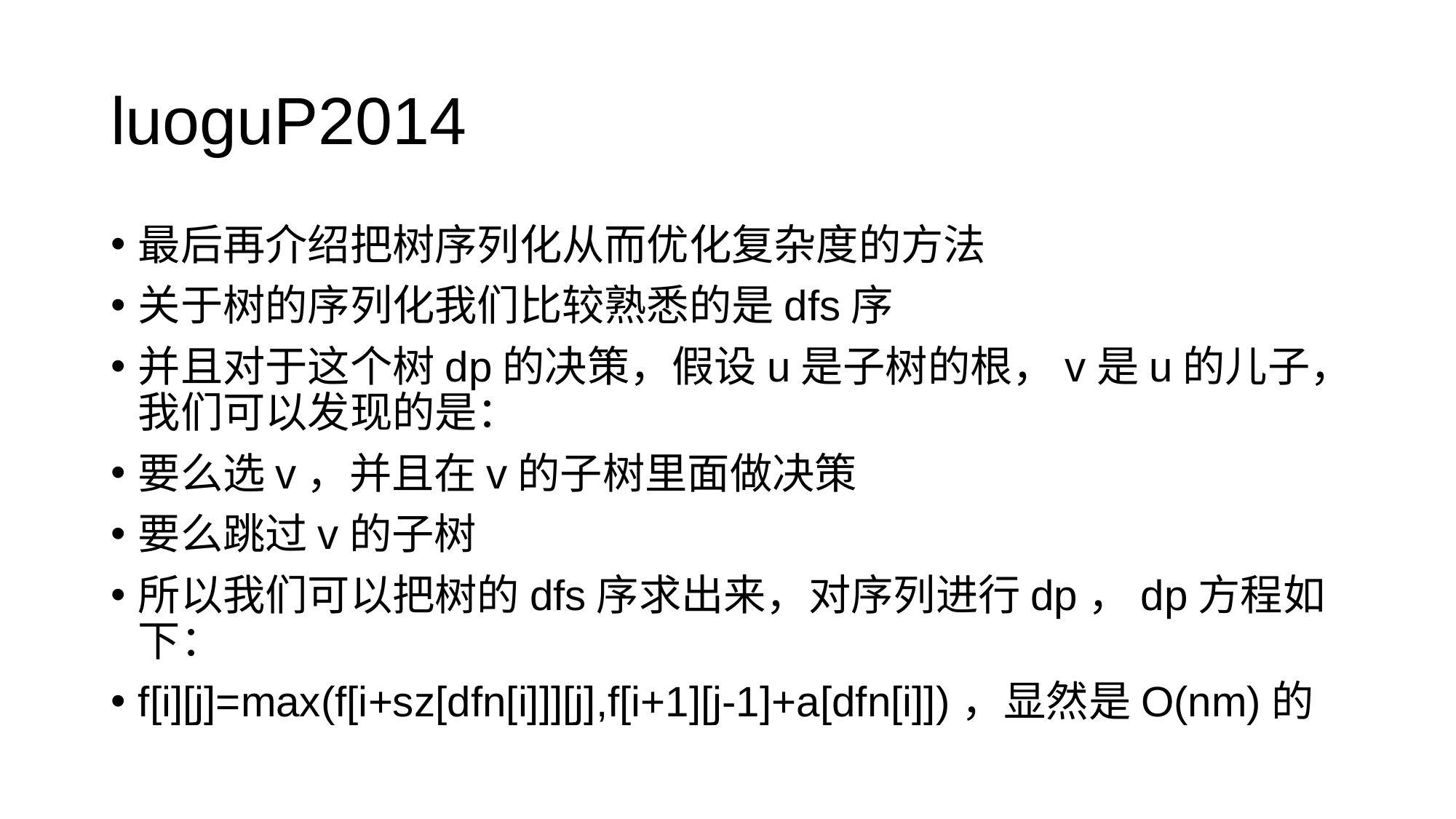

# luoguP2014
最后再介绍把树序列化从而优化复杂度的方法
关于树的序列化我们比较熟悉的是dfs序
并且对于这个树dp的决策，假设u是子树的根，v是u的儿子，我们可以发现的是：
要么选v，并且在v的子树里面做决策
要么跳过v的子树
所以我们可以把树的dfs序求出来，对序列进行dp，dp方程如下：
f[i][j]=max(f[i+sz[dfn[i]]][j],f[i+1][j-1]+a[dfn[i]])，显然是O(nm)的